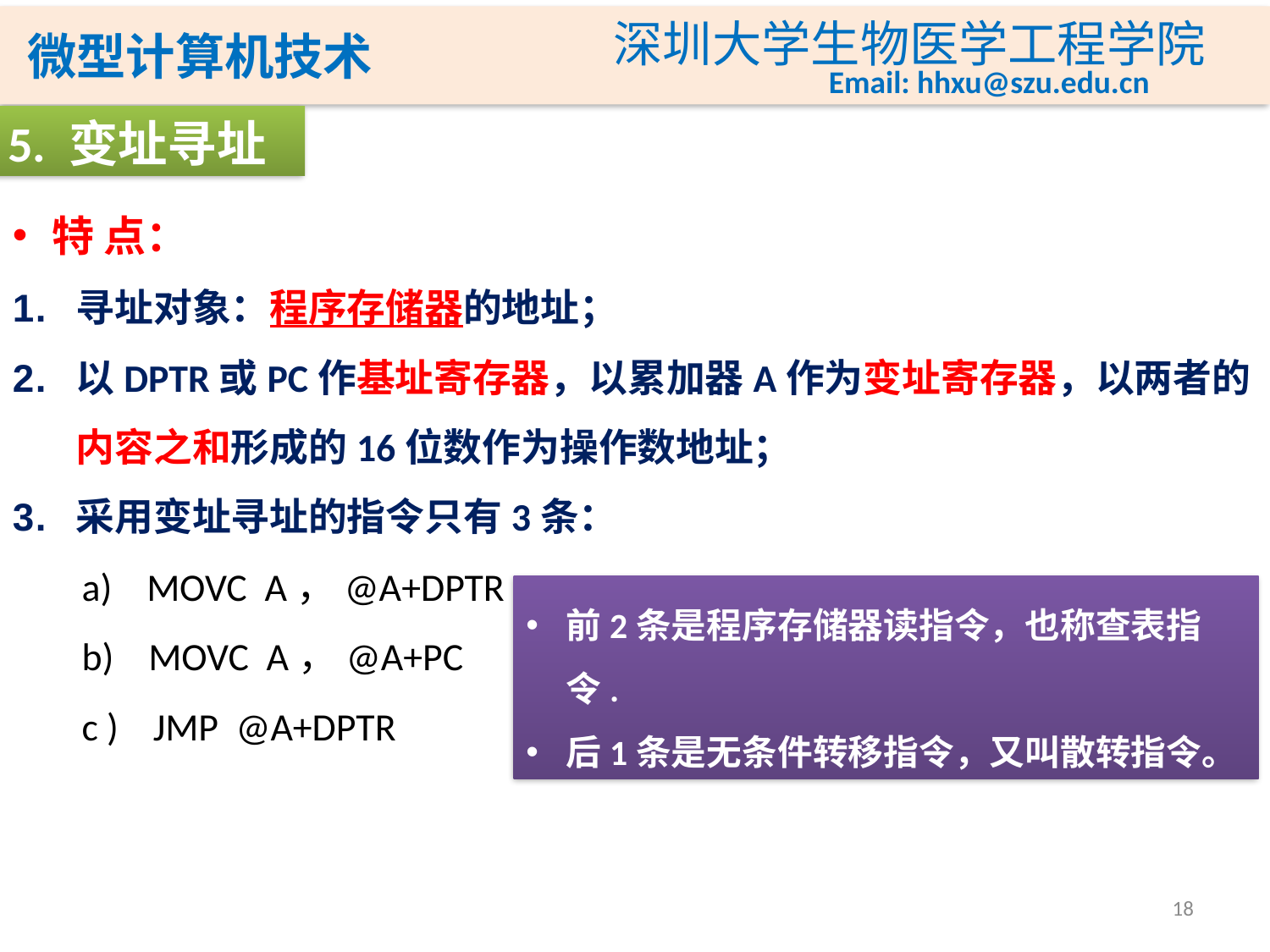

5. 变址寻址
特 点：
寻址对象：程序存储器的地址；
以DPTR或PC作基址寄存器，以累加器A作为变址寄存器，以两者的内容之和形成的16位数作为操作数地址；
采用变址寻址的指令只有3条：
        a)    MOVC  A，@A+DPTR
        b)    MOVC  A，@A+PC
        c )    JMP  @A+DPTR
前2条是程序存储器读指令，也称查表指令.
后1条是无条件转移指令，又叫散转指令。
18